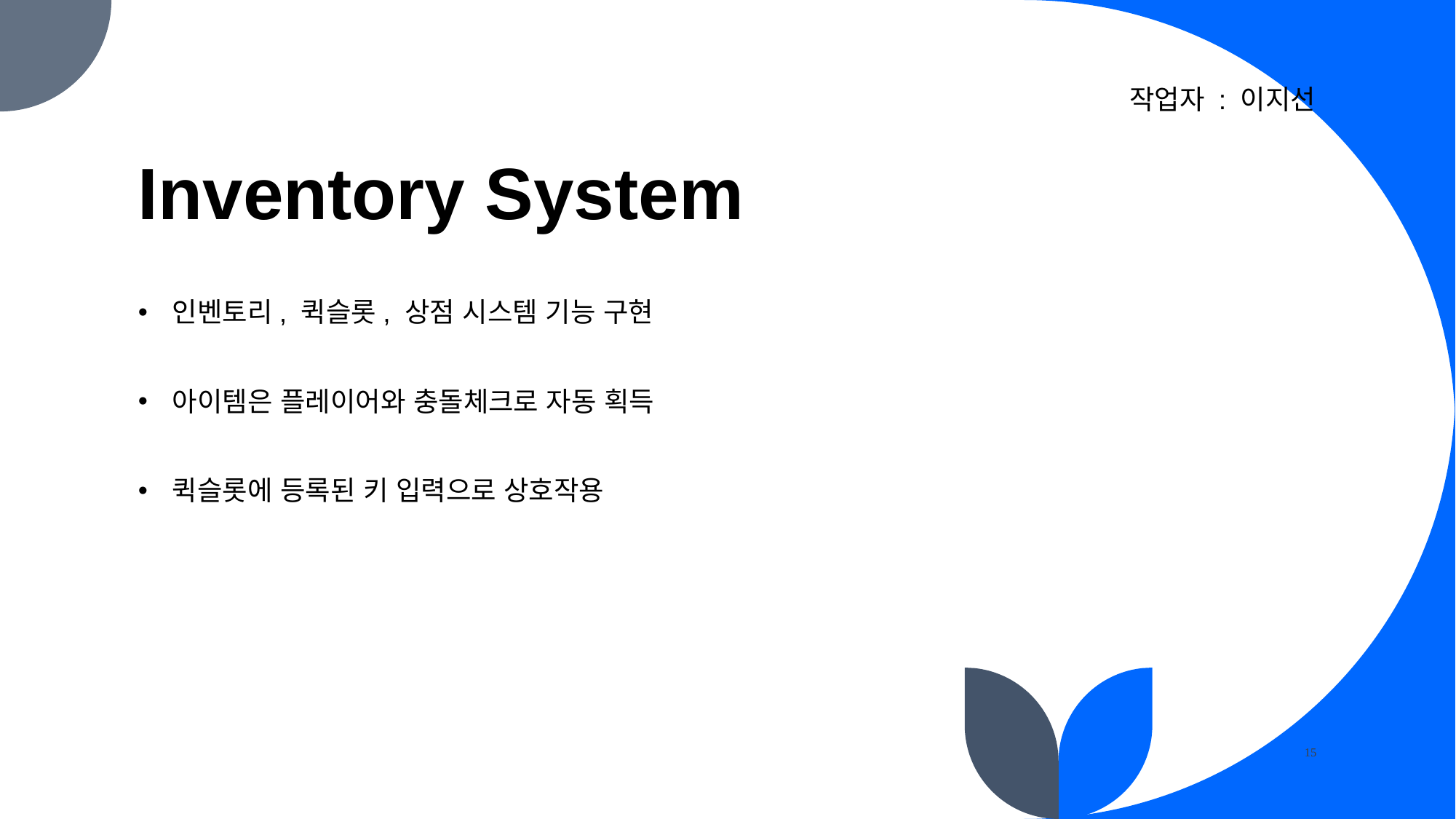

# Inventory System
작업자 : 이지선
인벤토리, 퀵슬롯, 상점 시스템 기능 구현

아이템은 플레이어와 충돌체크로 자동 획득

퀵슬롯에 등록된 키 입력으로 상호작용
15